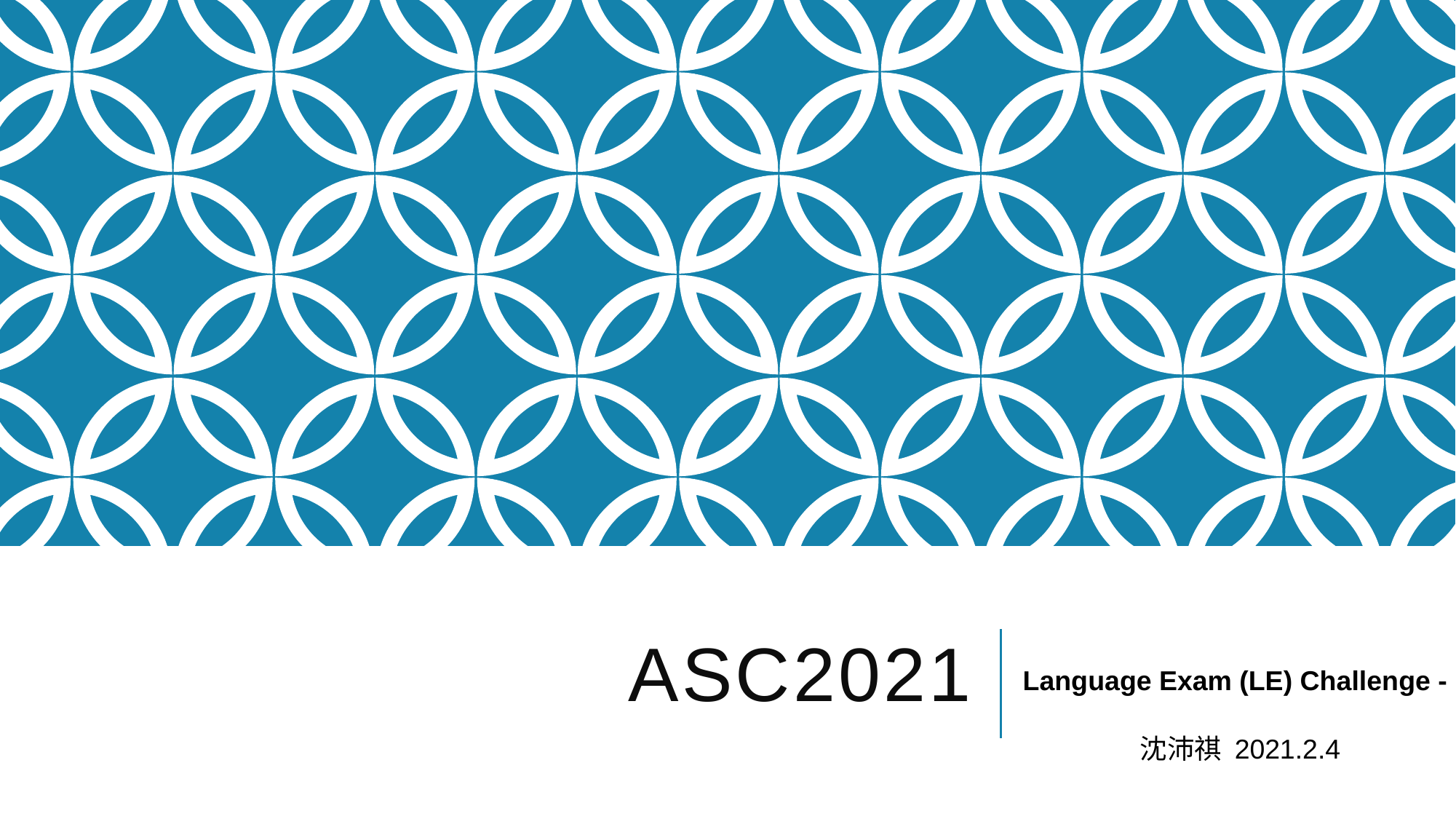

# ASC2021
Language Exam (LE) Challenge - 2
沈沛祺 2021.2.4